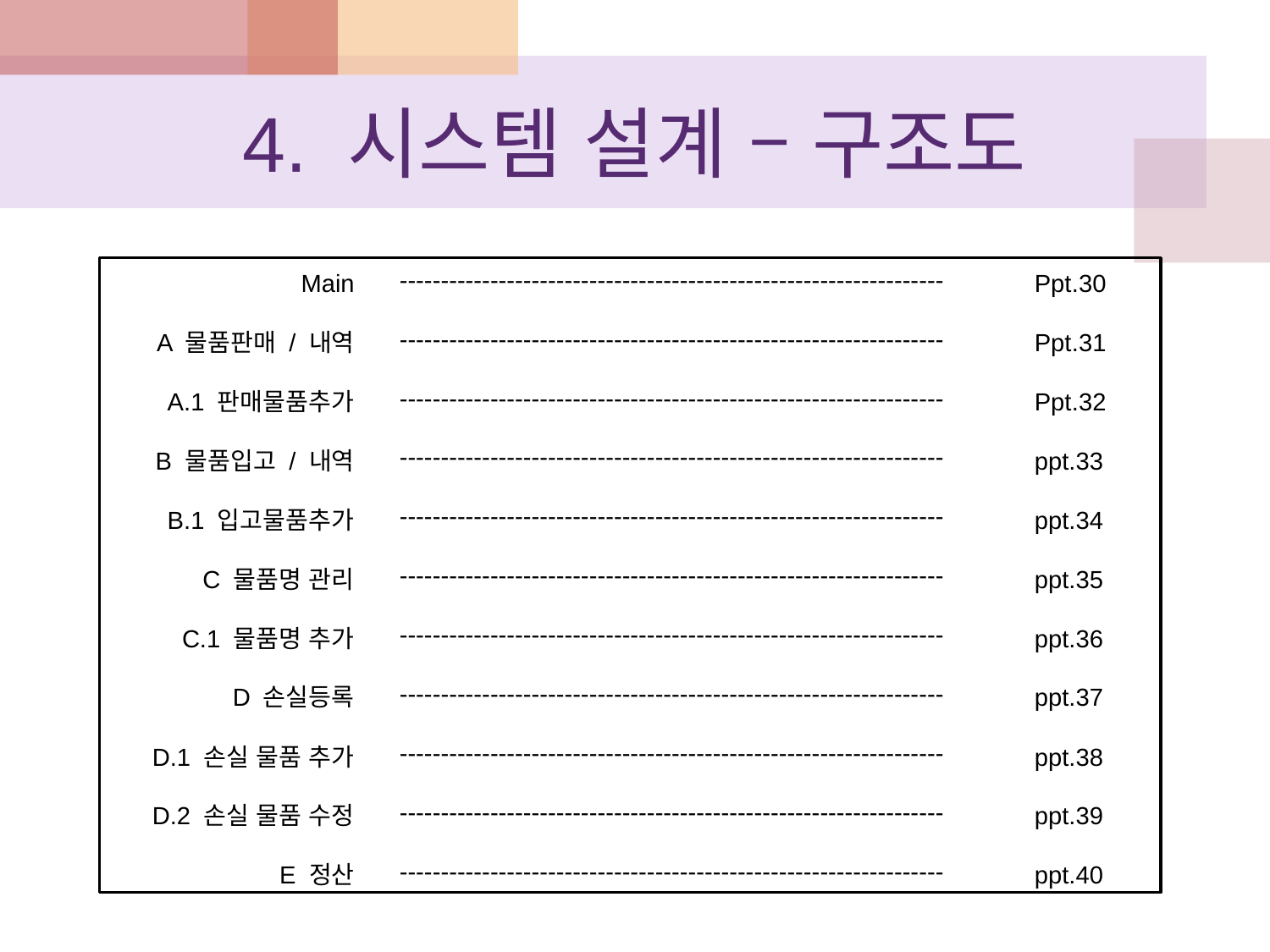

# 4. 시스템 설계 – 구조도

------------------------------------------------------------------

------------------------------------------------------------------

------------------------------------------------------------------

------------------------------------------------------------------

------------------------------------------------------------------

------------------------------------------------------------------

------------------------------------------------------------------

------------------------------------------------------------------

------------------------------------------------------------------

------------------------------------------------------------------

------------------------------------------------------------------
Main

A 물품판매 / 내역

A.1 판매물품추가

B 물품입고 / 내역

B.1 입고물품추가

C 물품명 관리

C.1 물품명 추가

D 손실등록

D.1 손실 물품 추가

D.2 손실 물품 수정

E 정산
Ppt.30

Ppt.31

Ppt.32

ppt.33

ppt.34

ppt.35

ppt.36

ppt.37

ppt.38

ppt.39

ppt.40